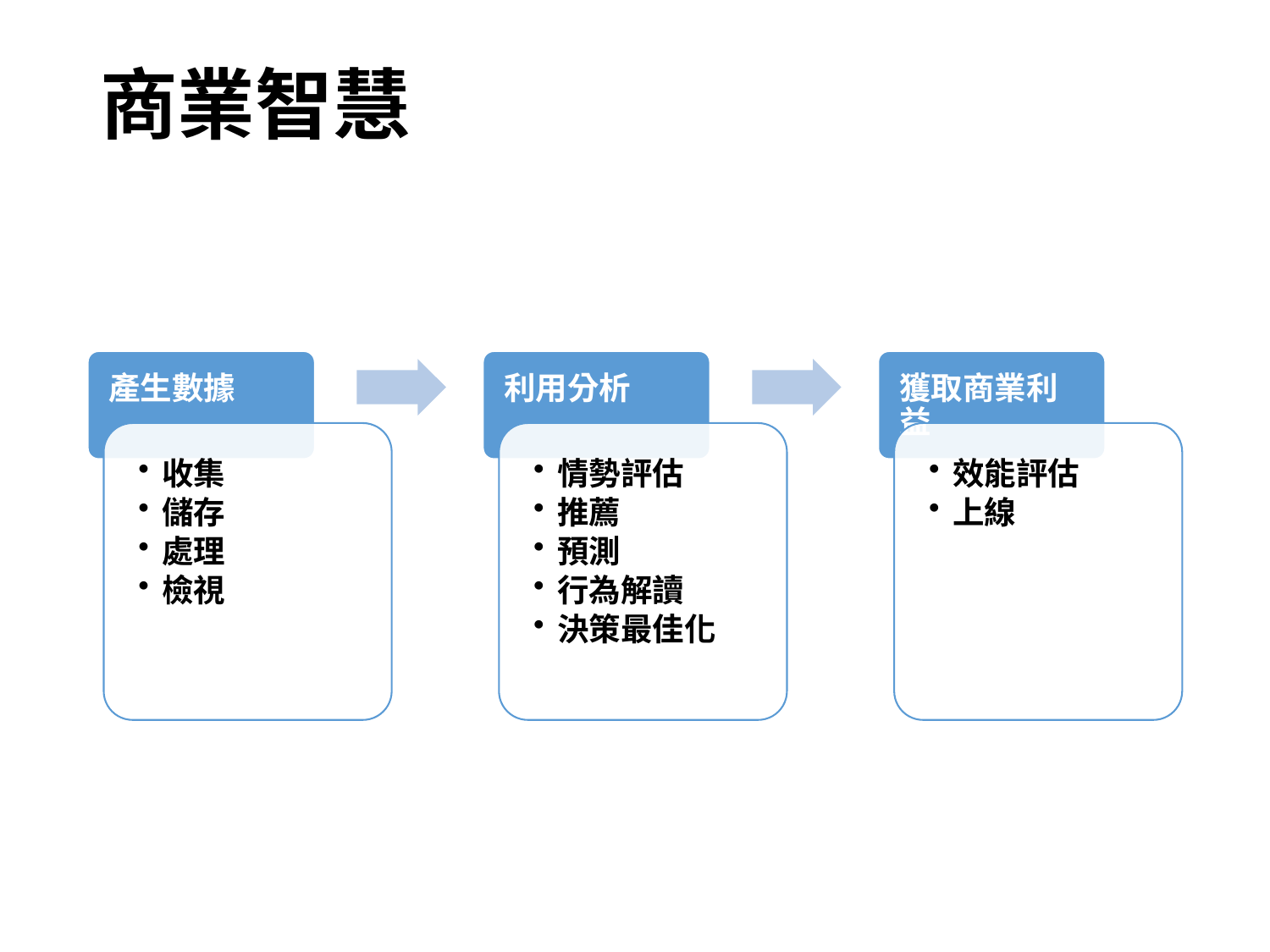

# 商業智慧
產生數據
收集
儲存
處理
檢視

利用分析
情勢評估
推薦
預測
行為解讀
決策最佳化

獲取商業利益
效能評估
上線